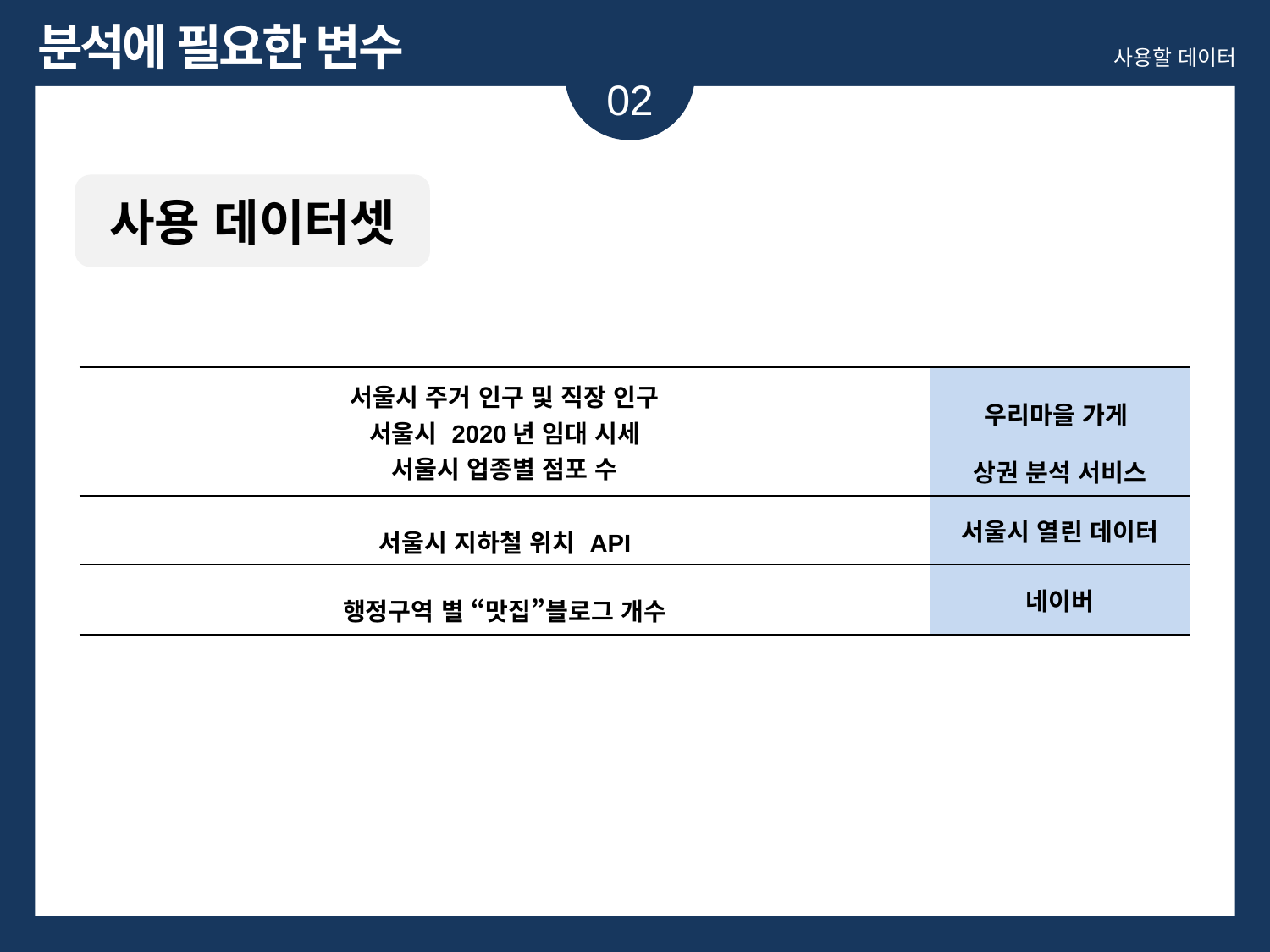

분석에 필요한 변수

사용할 데이터
02

사용 데이터셋
| 서울시 주거 인구 및 직장 인구 서울시 2020년 임대 시세 서울시 업종별 점포 수 | 우리마을 가게 상권 분석 서비스 |
| --- | --- |
| 서울시 지하철 위치 API | 서울시 열린 데이터 |
| 행정구역 별 “맛집”블로그 개수 | 네이버 |